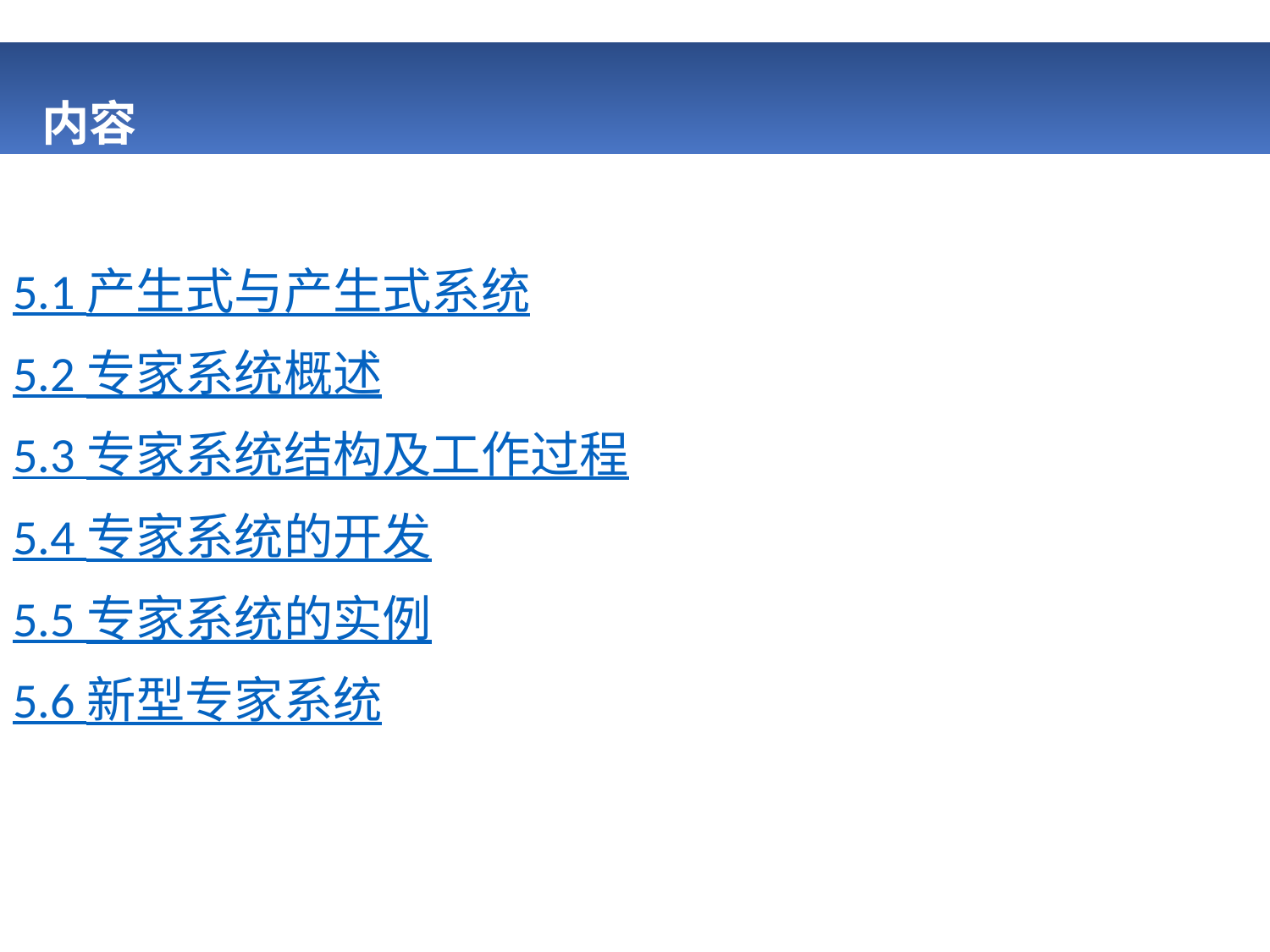

# 内容
5.1 产生式与产生式系统
5.2 专家系统概述
5.3 专家系统结构及工作过程
5.4 专家系统的开发
5.5 专家系统的实例
5.6 新型专家系统

3